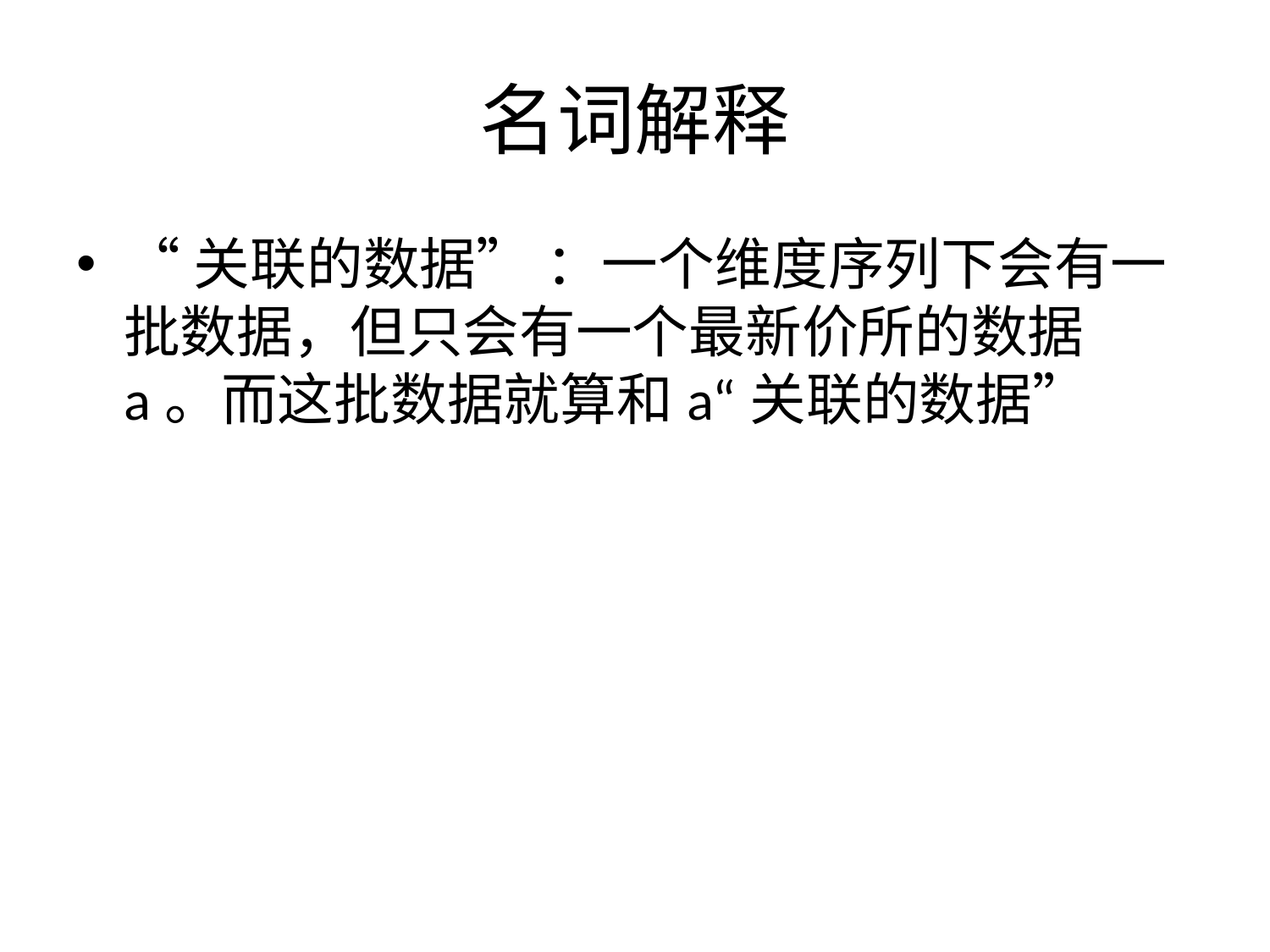

# 名词解释
“关联的数据” ：一个维度序列下会有一批数据，但只会有一个最新价所的数据a。而这批数据就算和a“关联的数据”